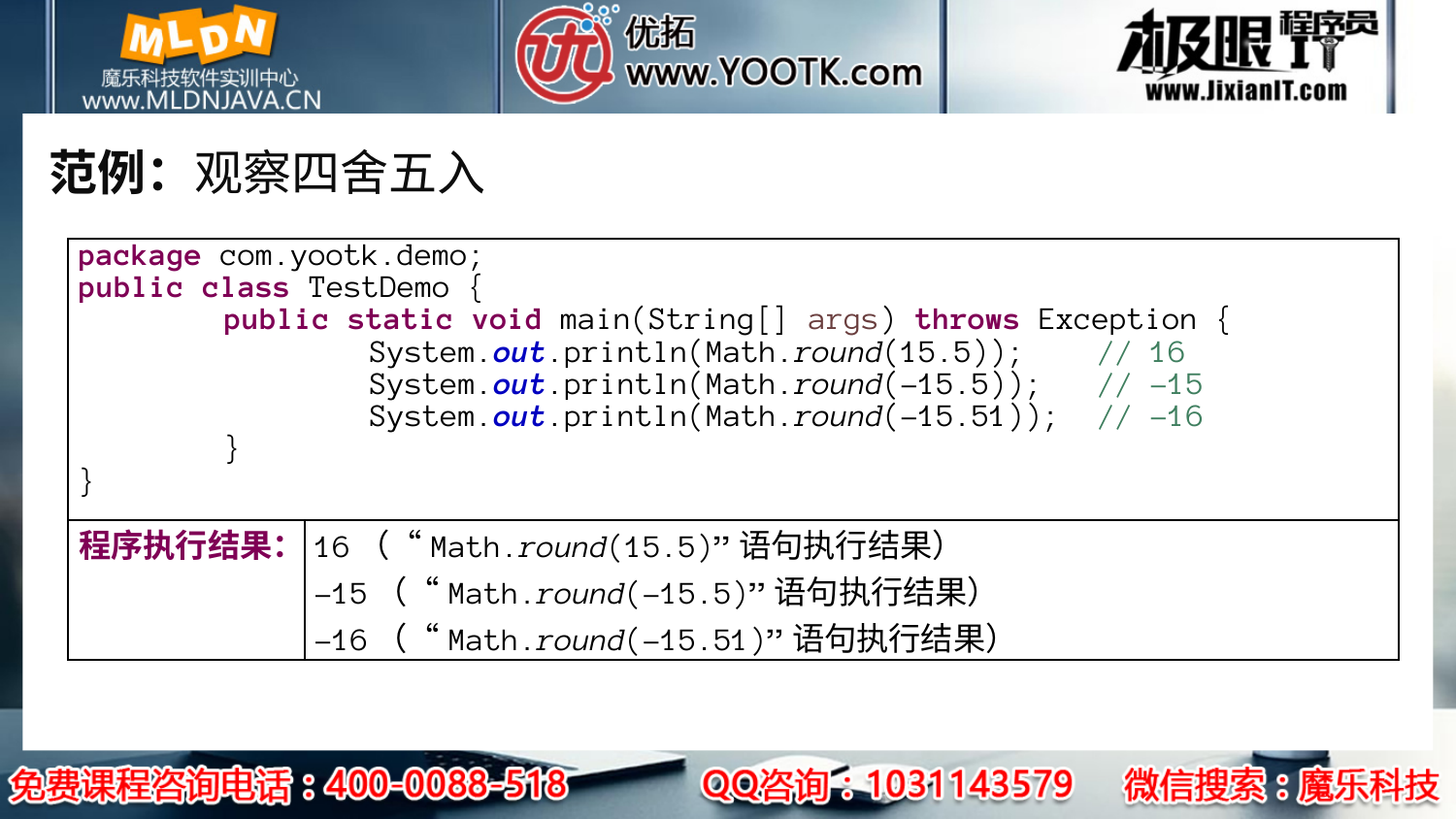

# 范例：观察四舍五入
| package com.yootk.demo; public class TestDemo { public static void main(String[] args) throws Exception { System.out.println(Math.round(15.5)); // 16 System.out.println(Math.round(-15.5)); // -15 System.out.println(Math.round(-15.51)); // -16 } } |  |
| --- | --- |
| 程序执行结果： | 16（“Math.round(15.5)”语句执行结果） -15（“Math.round(-15.5)”语句执行结果） -16（“Math.round(-15.51)”语句执行结果） |